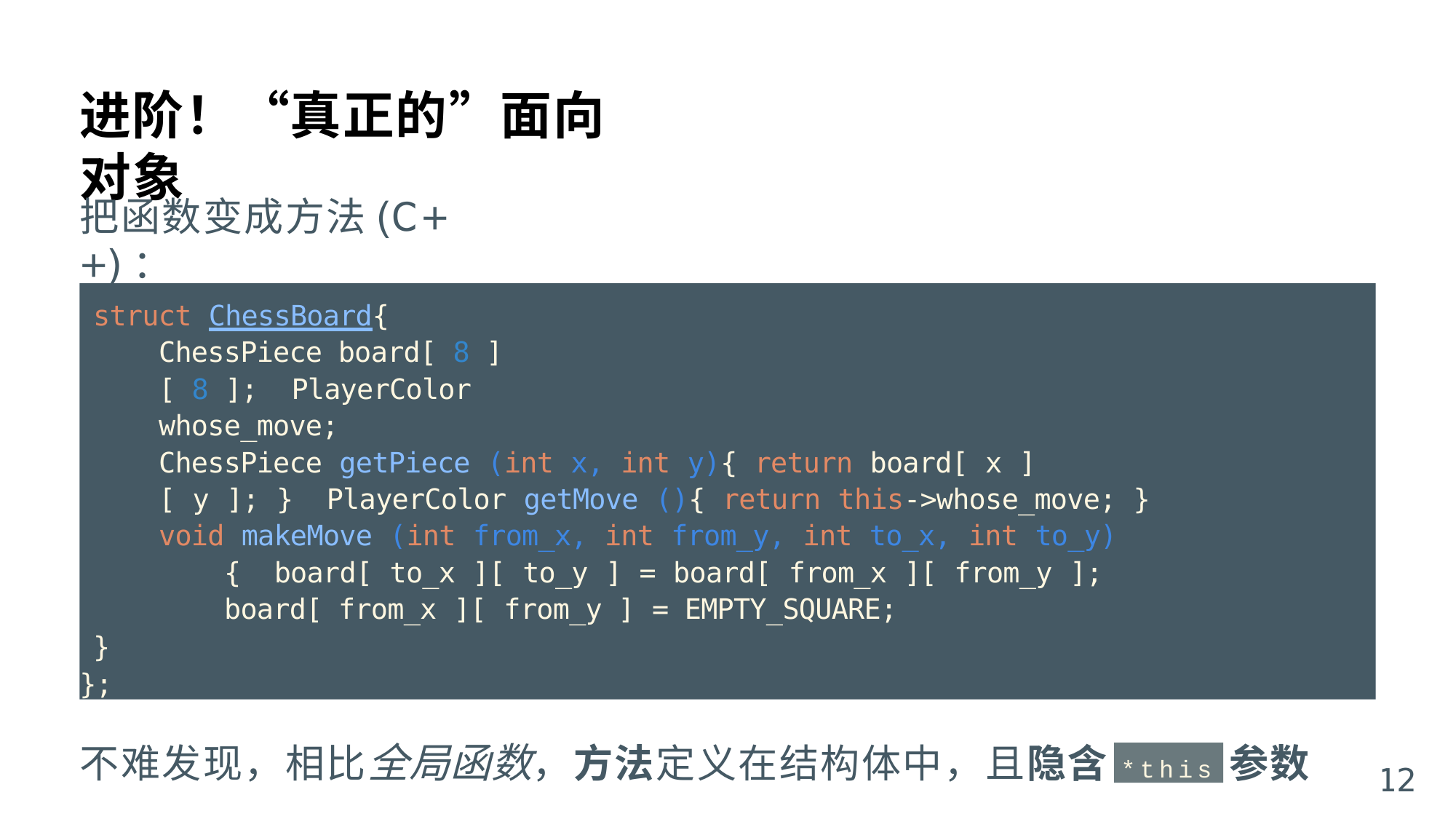

进阶！“真正的”面向对象
把函数变成方法(C++)：
struct ChessBoard{
ChessPiece board[ 8 ][ 8 ];  PlayerColor whose_move;
ChessPiece getPiece (int x, int y){ return board[ x ][ y ]; }  PlayerColor getMove (){ return this->whose_move; }
void makeMove (int from_x, int from_y, int to_x, int to_y){  board[ to_x ][ to_y ] = board[ from_x ][ from_y ];  board[ from_x ][ from_y ] = EMPTY_SQUARE;
}
};
不难发现，相比全局函数，方法定义在结构体中，且隐含	参数
*this
12